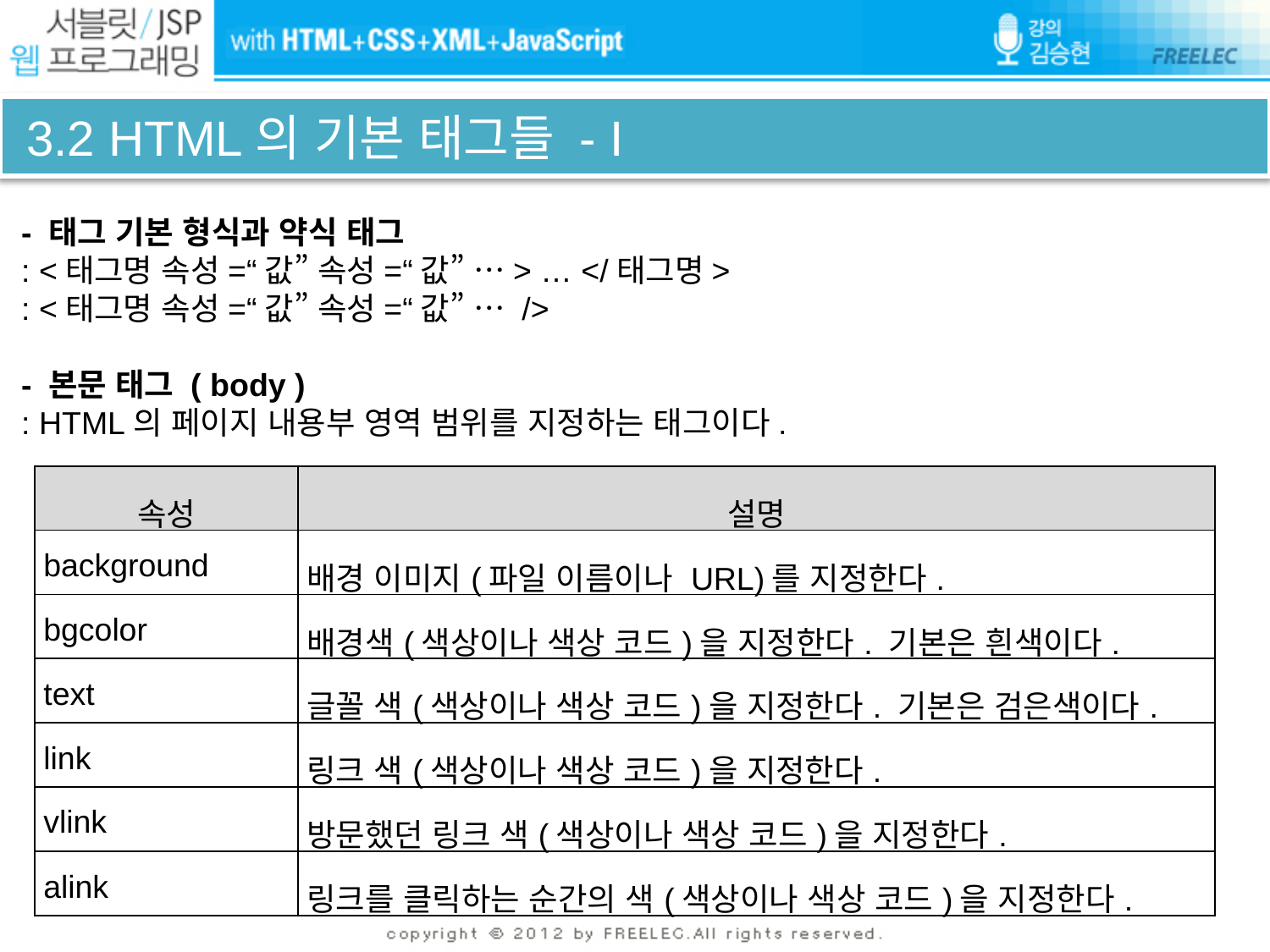

# 3.2 HTML의 기본 태그들 - I
 - 태그 기본 형식과 약식 태그
 : <태그명 속성=“값” 속성=“값” …> … </태그명>
 : <태그명 속성=“값” 속성=“값” … />

 - 본문 태그 ( body )
 : HTML의 페이지 내용부 영역 범위를 지정하는 태그이다.
| 속성 | 설명 |
| --- | --- |
| background | 배경 이미지(파일 이름이나 URL)를 지정한다. |
| bgcolor | 배경색(색상이나 색상 코드)을 지정한다. 기본은 흰색이다. |
| text | 글꼴 색(색상이나 색상 코드)을 지정한다. 기본은 검은색이다. |
| link | 링크 색(색상이나 색상 코드)을 지정한다. |
| vlink | 방문했던 링크 색(색상이나 색상 코드)을 지정한다. |
| alink | 링크를 클릭하는 순간의 색(색상이나 색상 코드)을 지정한다. |